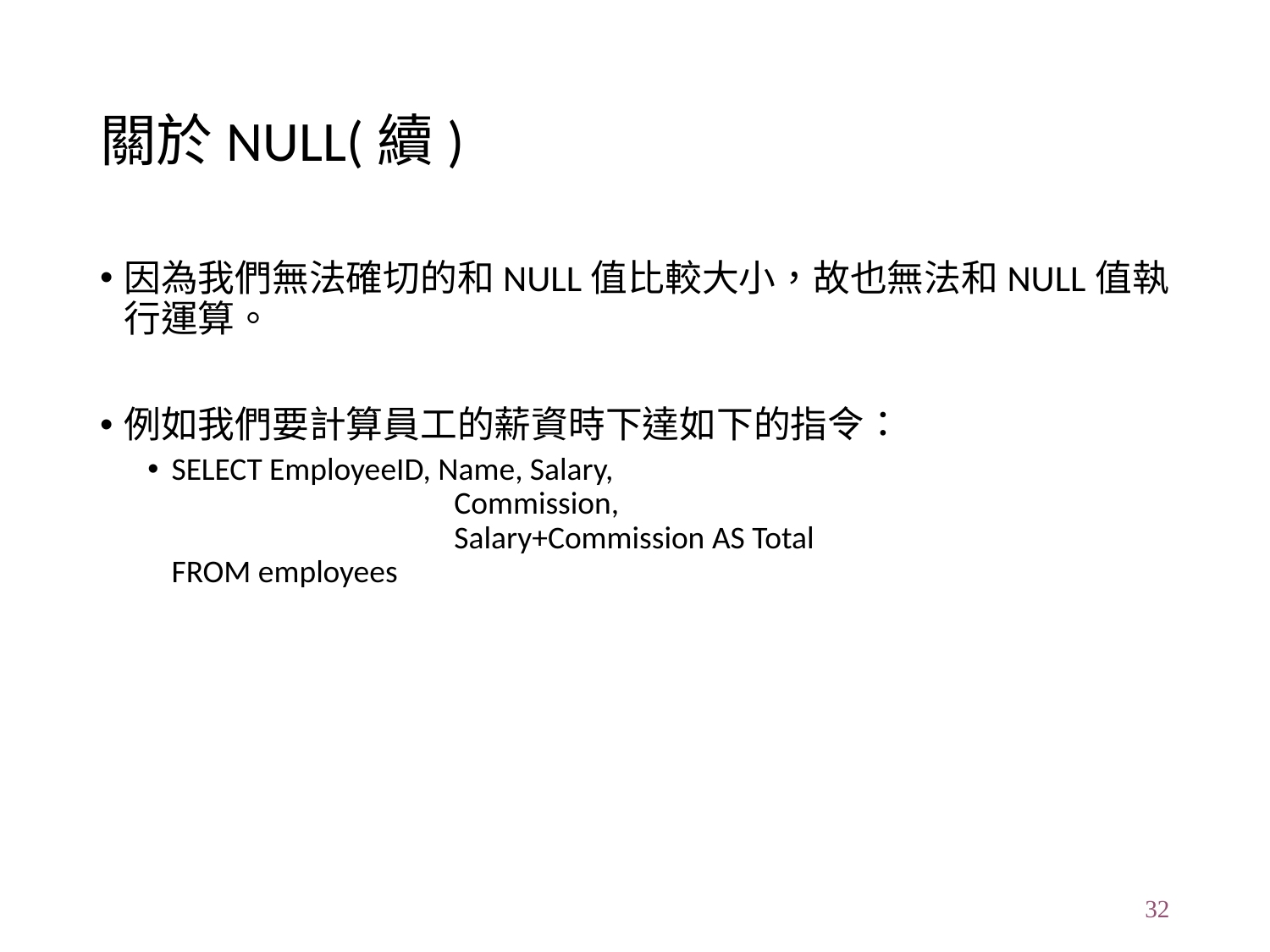

# 關於NULL(續)
因為我們無法確切的和NULL值比較大小，故也無法和NULL值執行運算。

例如我們要計算員工的薪資時下達如下的指令：
SELECT EmployeeID, Name, Salary,
		    Commission,
		    Salary+Commission AS Total
FROM employees

32